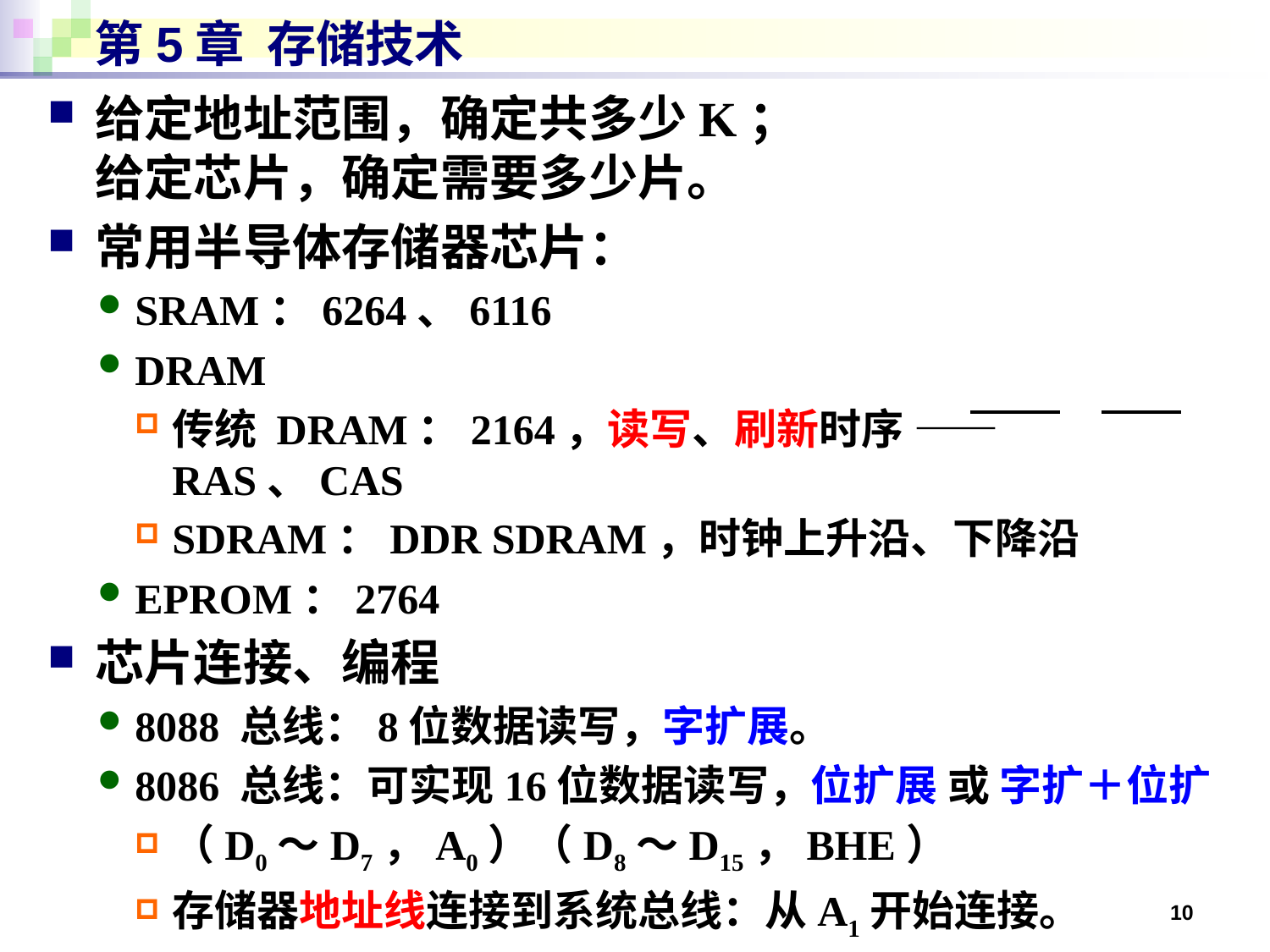

# 第5章  存储技术
给定地址范围，确定共多少K；
给定芯片，确定需要多少片。
常用半导体存储器芯片：
SRAM：6264、6116
DRAM
传统 DRAM：2164，读写、刷新时序 —— RAS、CAS
SDRAM：DDR SDRAM，时钟上升沿、下降沿
EPROM：2764
芯片连接、编程
8088 总线：8位数据读写，字扩展。
8086 总线：可实现16位数据读写，位扩展 或 字扩＋位扩
（D0～D7，A0）（D8～D15，BHE）
存储器地址线连接到系统总线：从A1开始连接。
10